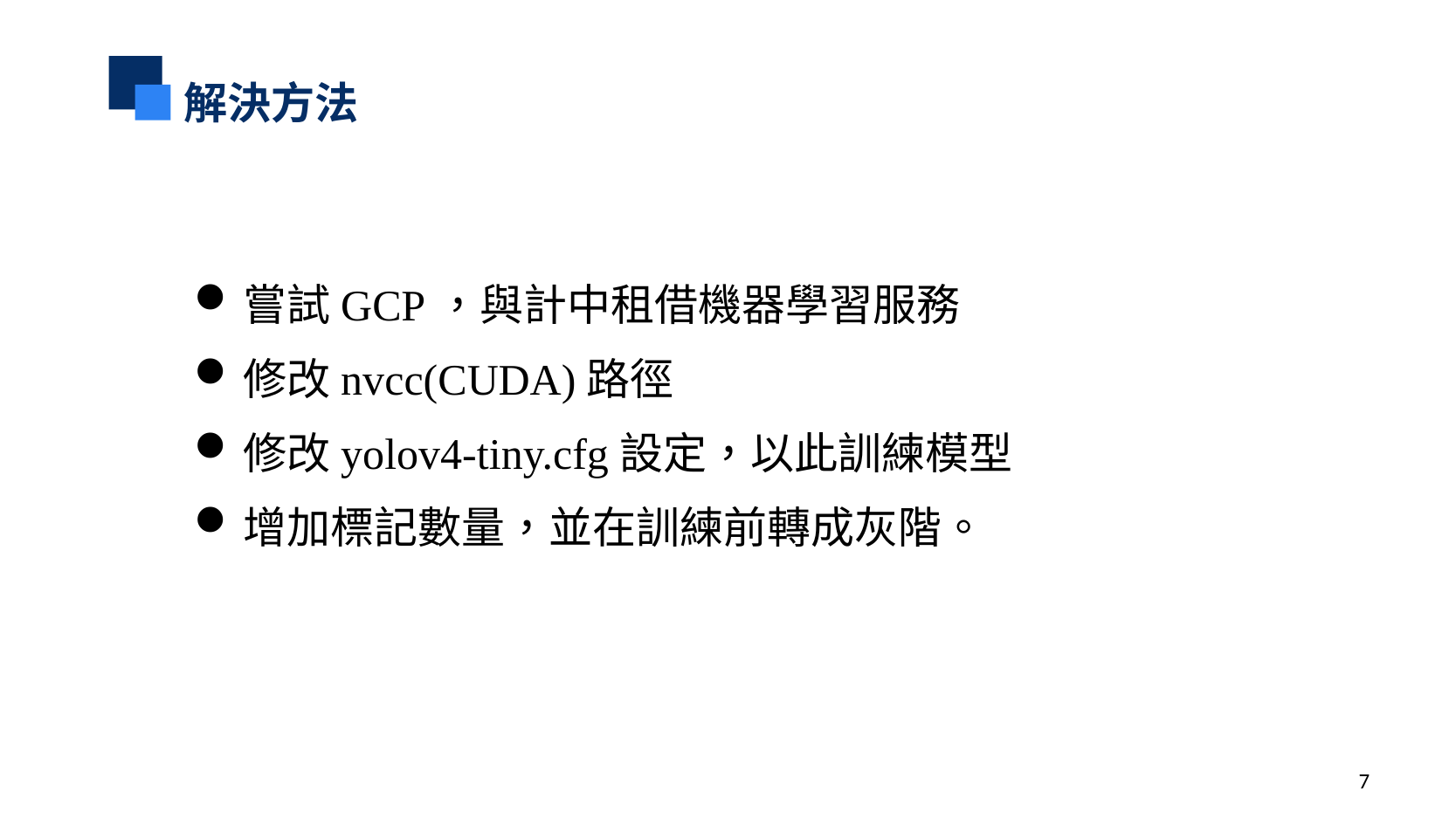

解決方法

嘗試GCP，與計中租借機器學習服務
修改nvcc(CUDA)路徑
修改yolov4-tiny.cfg設定，以此訓練模型
增加標記數量，並在訓練前轉成灰階。

7